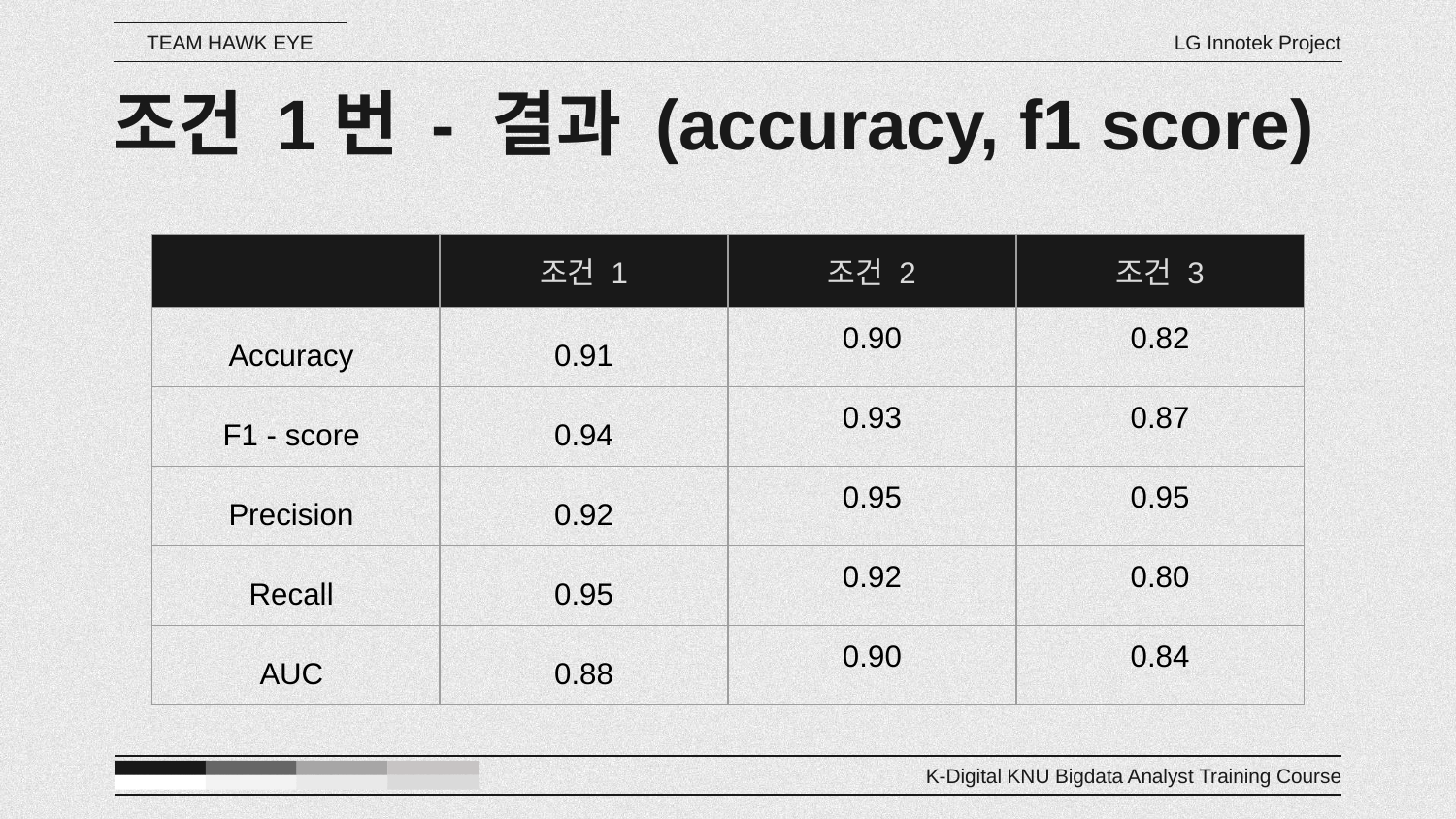

TEAM HAWK EYE
LG Innotek Project
조건 1번 - 결과 (accuracy, f1 score)
|  | 조건 1 | 조건 2 | 조건 3 |
| --- | --- | --- | --- |
| Accuracy | 0.91 | 0.90 | 0.82 |
| F1 - score | 0.94 | 0.93 | 0.87 |
| Precision | 0.92 | 0.95 | 0.95 |
| Recall | 0.95 | 0.92 | 0.80 |
| AUC | 0.88 | 0.90 | 0.84 |
K-Digital KNU Bigdata Analyst Training Course